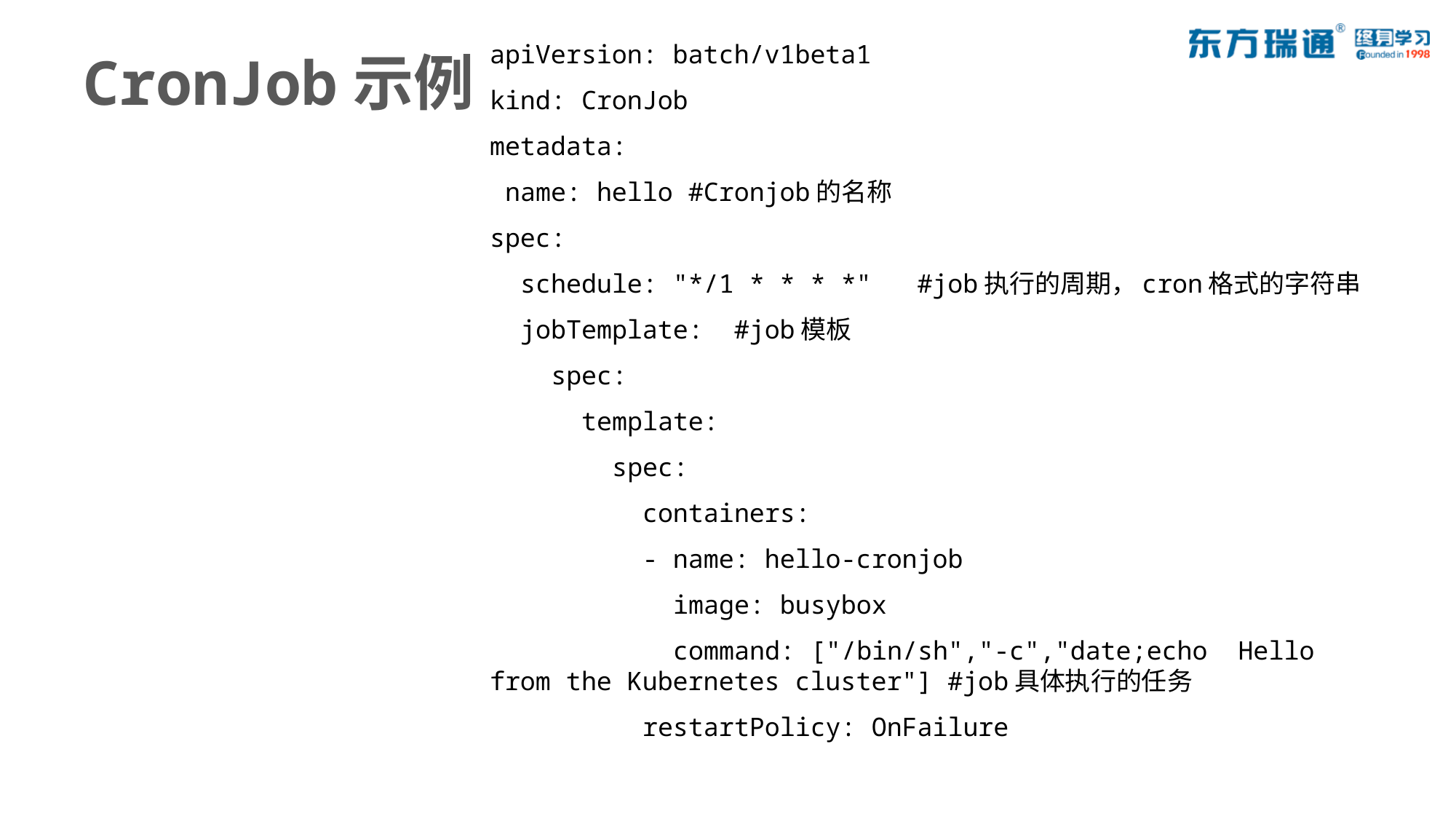

# CronJob示例
apiVersion: batch/v1beta1
kind: CronJob
metadata:
 name: hello #Cronjob的名称
spec:
  schedule: "*/1 * * * *"   #job执行的周期，cron格式的字符串
  jobTemplate:  #job模板
    spec:
      template:
        spec:
          containers:
          - name: hello-cronjob
            image: busybox
            command: ["/bin/sh","-c","date;echo  Hello from the Kubernetes cluster"] #job具体执行的任务
          restartPolicy: OnFailure